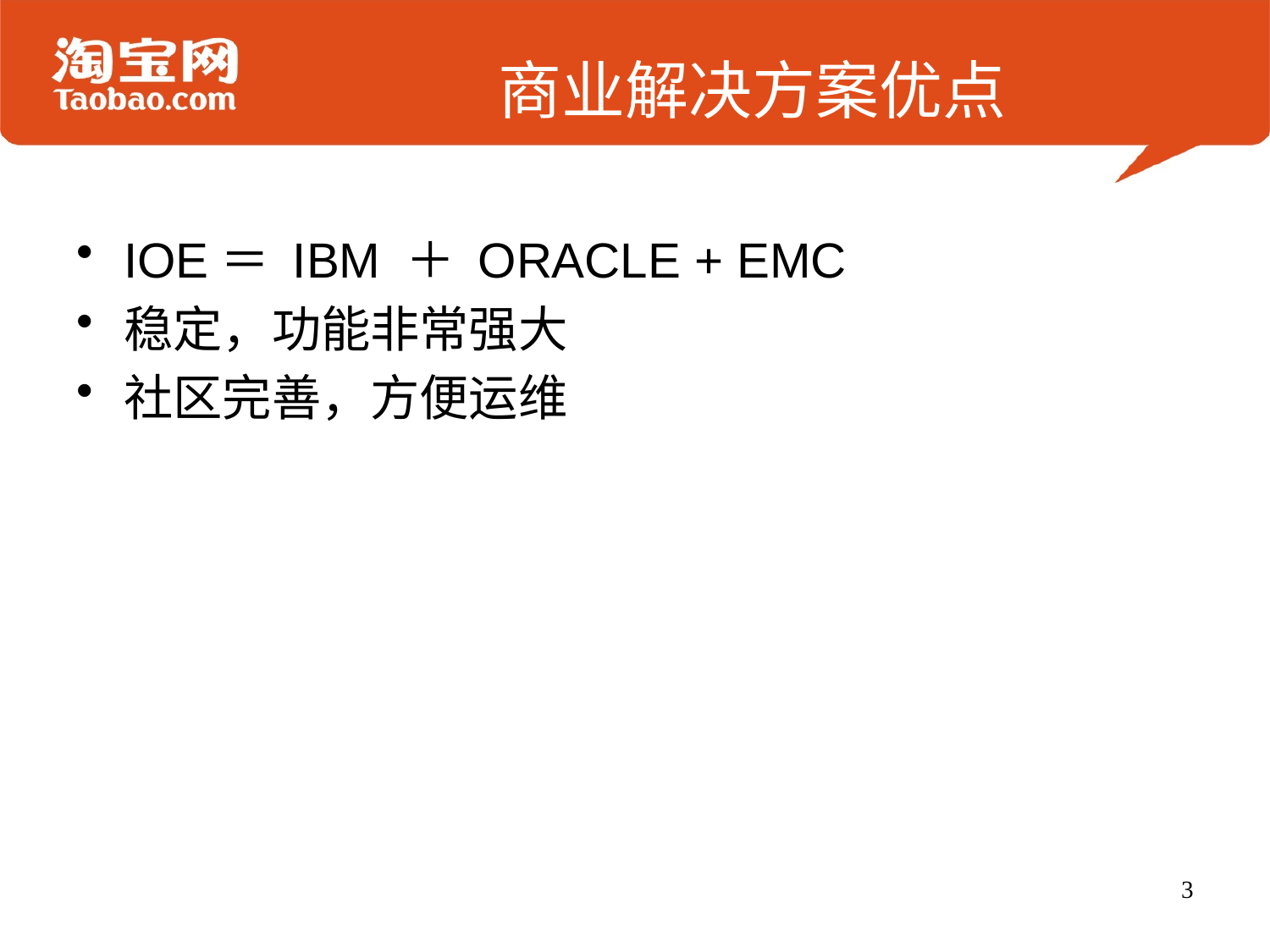

# 商业解决方案优点
IOE＝ IBM ＋ ORACLE + EMC
稳定，功能非常强大
社区完善，方便运维
3